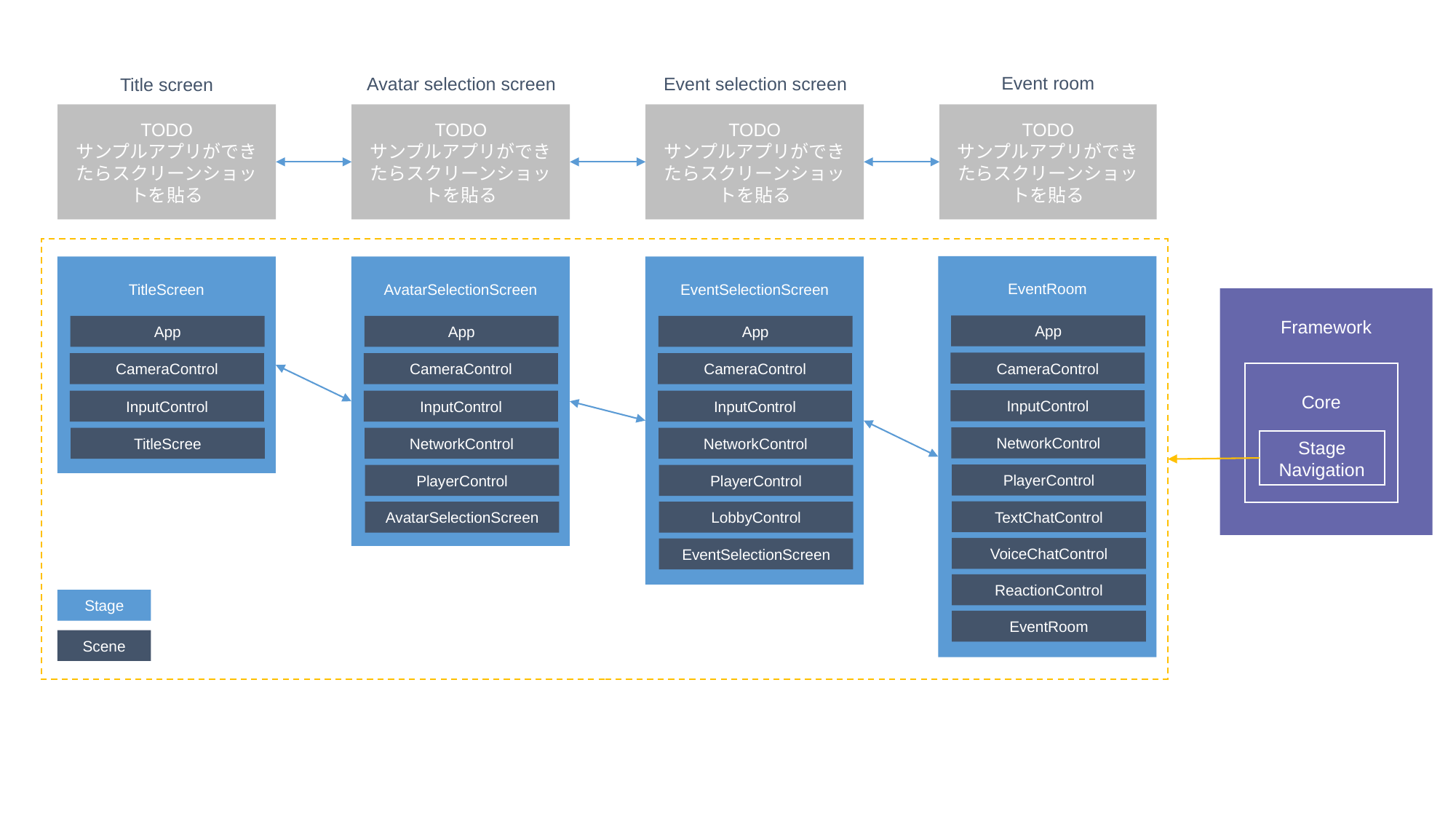

Event room
Avatar selection screen
Event selection screen
Title screen
TODO
サンプルアプリができたらスクリーンショットを貼る
TODO
サンプルアプリができたらスクリーンショットを貼る
TODO
サンプルアプリができたらスクリーンショットを貼る
TODO
サンプルアプリができたらスクリーンショットを貼る

EventRoom

TitleScreen

AvatarSelectionScreen

EventSelectionScreen

Framework
App
App
App
App
CameraControl
CameraControl
CameraControl
CameraControl

Core
InputControl
InputControl
InputControl
InputControl
NetworkControl
TitleScree
NetworkControl
NetworkControl
Stage
Navigation
PlayerControl
PlayerControl
PlayerControl
TextChatControl
AvatarSelectionScreen
LobbyControl
VoiceChatControl
EventSelectionScreen
ReactionControl
Stage
EventRoom
Scene